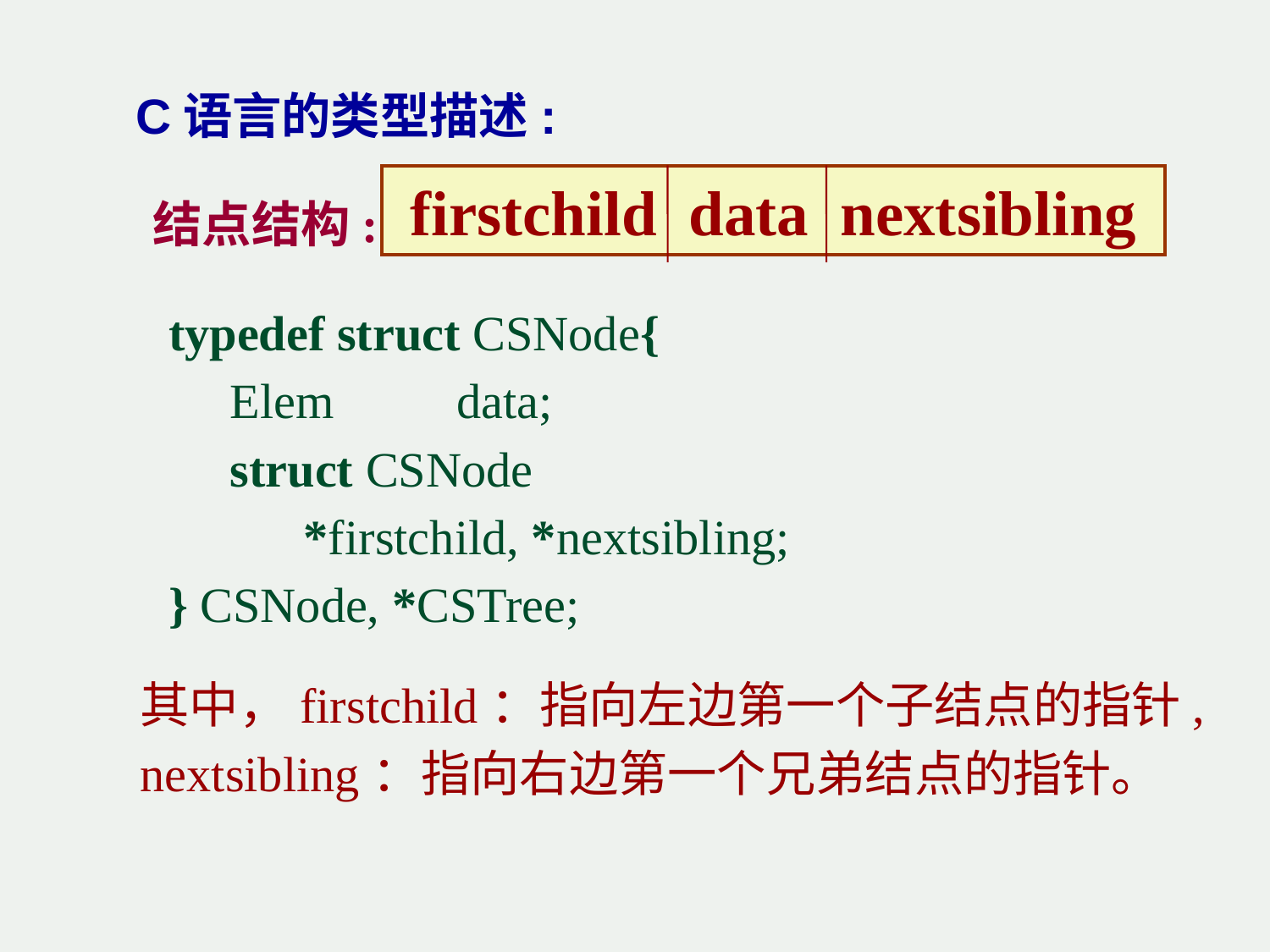

C语言的类型描述:
 firstchild  data  nextsibling

结点结构:
typedef struct CSNode{
     Elem          data;
     struct CSNode
           *firstchild, *nextsibling;
} CSNode, *CSTree;
其中，firstchild：指向左边第一个子结点的指针,
nextsibling：指向右边第一个兄弟结点的指针。